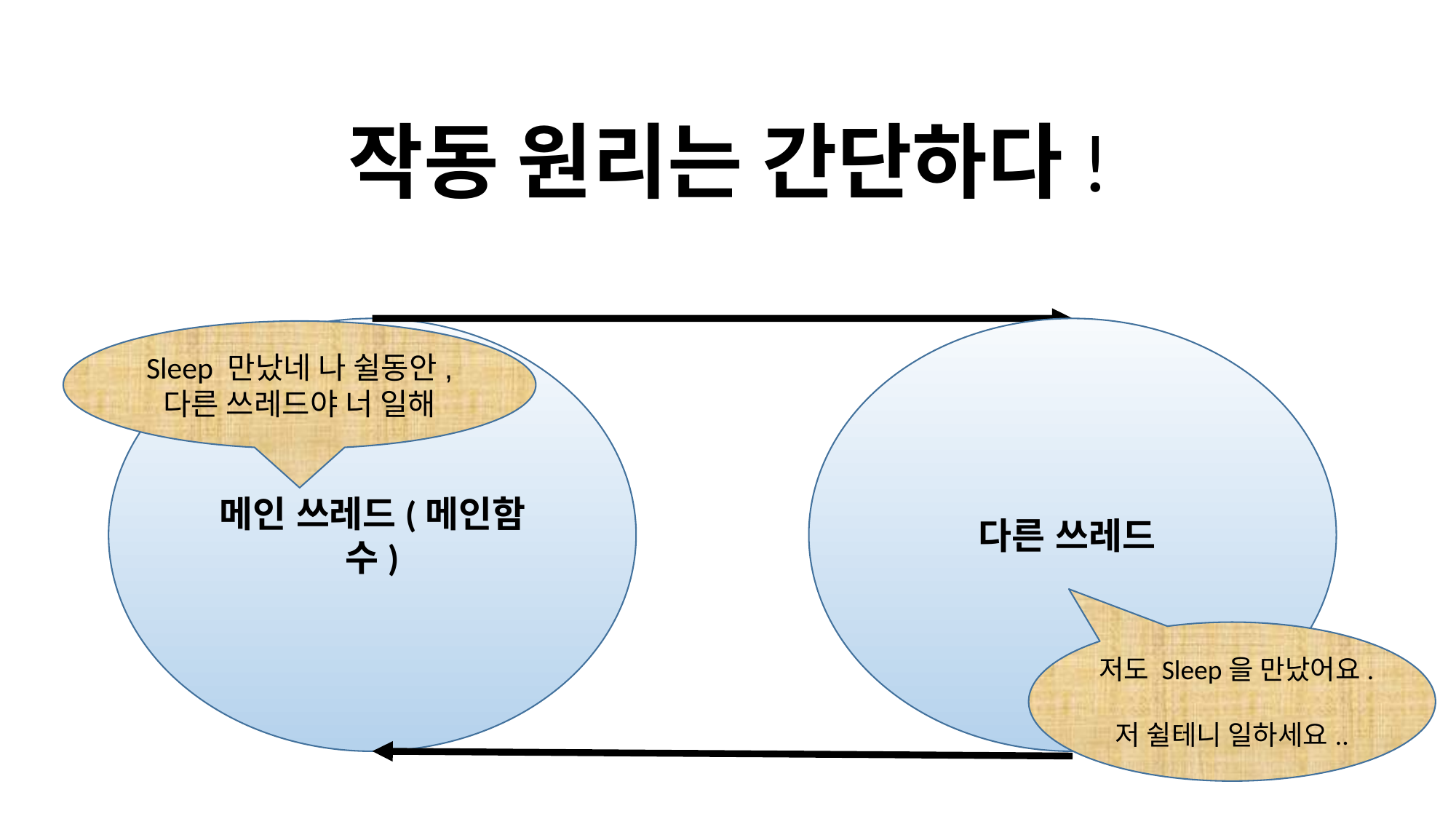

작동 원리는 간단하다!
메인 쓰레드(메인함수)
다른 쓰레드
Sleep 만났네 나 쉴동안,
다른 쓰레드야 너 일해
저도 Sleep을 만났어요.
저 쉴테니 일하세요..